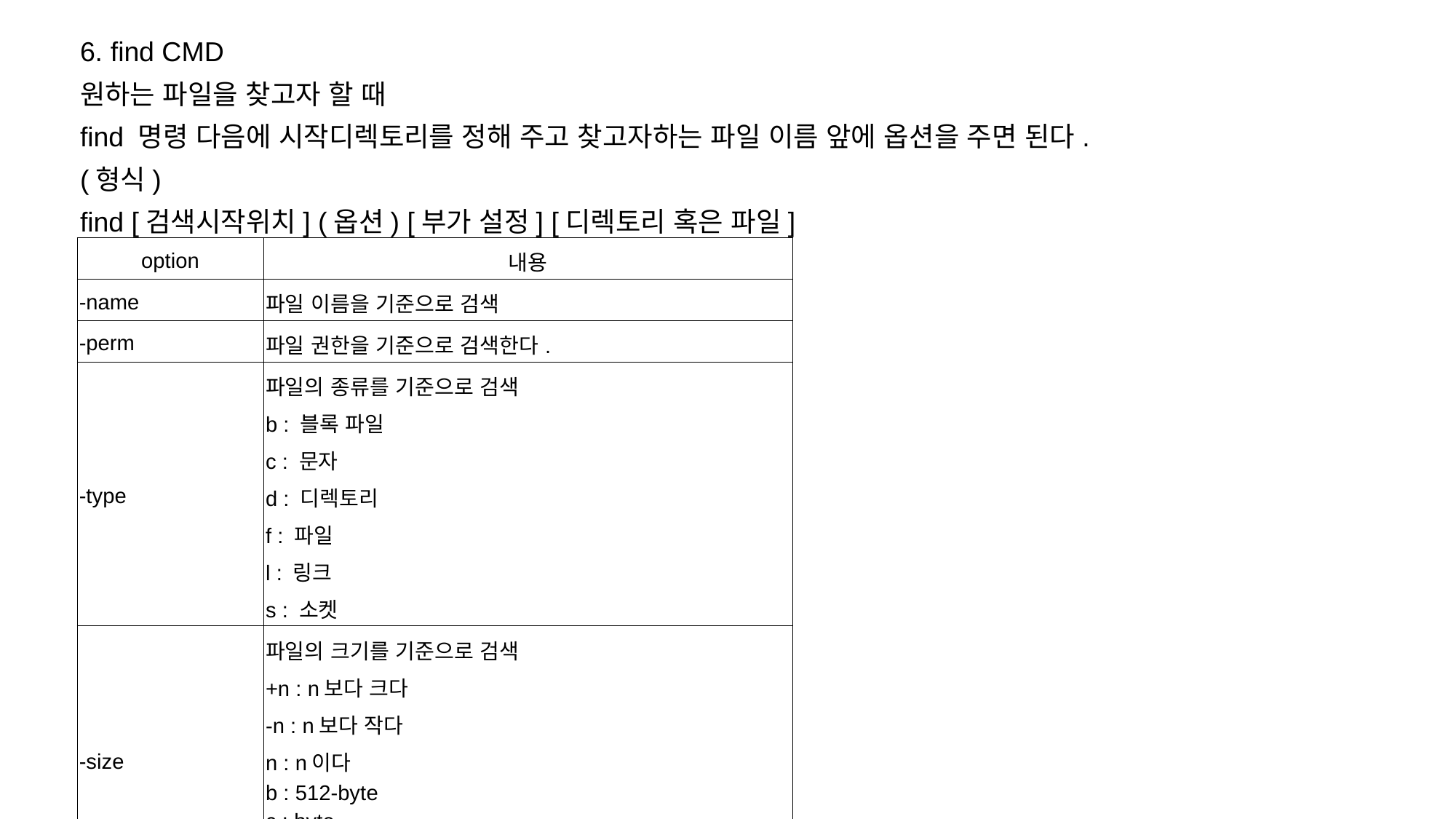

6. find CMD
원하는 파일을 찾고자 할 때
find 명령 다음에 시작디렉토리를 정해 주고 찾고자하는 파일 이름 앞에 옵션을 주면 된다.
(형식)
find [검색시작위치] (옵션) [부가 설정] [디렉토리 혹은 파일]

| option | 내용 |
| --- | --- |
| -name | 파일 이름을 기준으로 검색 |
| -perm | 파일 권한을 기준으로 검색한다. |
| -type | 파일의 종류를 기준으로 검색 b : 블록 파일 c : 문자 d : 디렉토리 f : 파일 l : 링크 s : 소켓 |
| -size | 파일의 크기를 기준으로 검색 +n : n보다 크다 -n : n보다 작다 n : n이다 b : 512-byte c : byte k : kilobyte w : 2-byte |